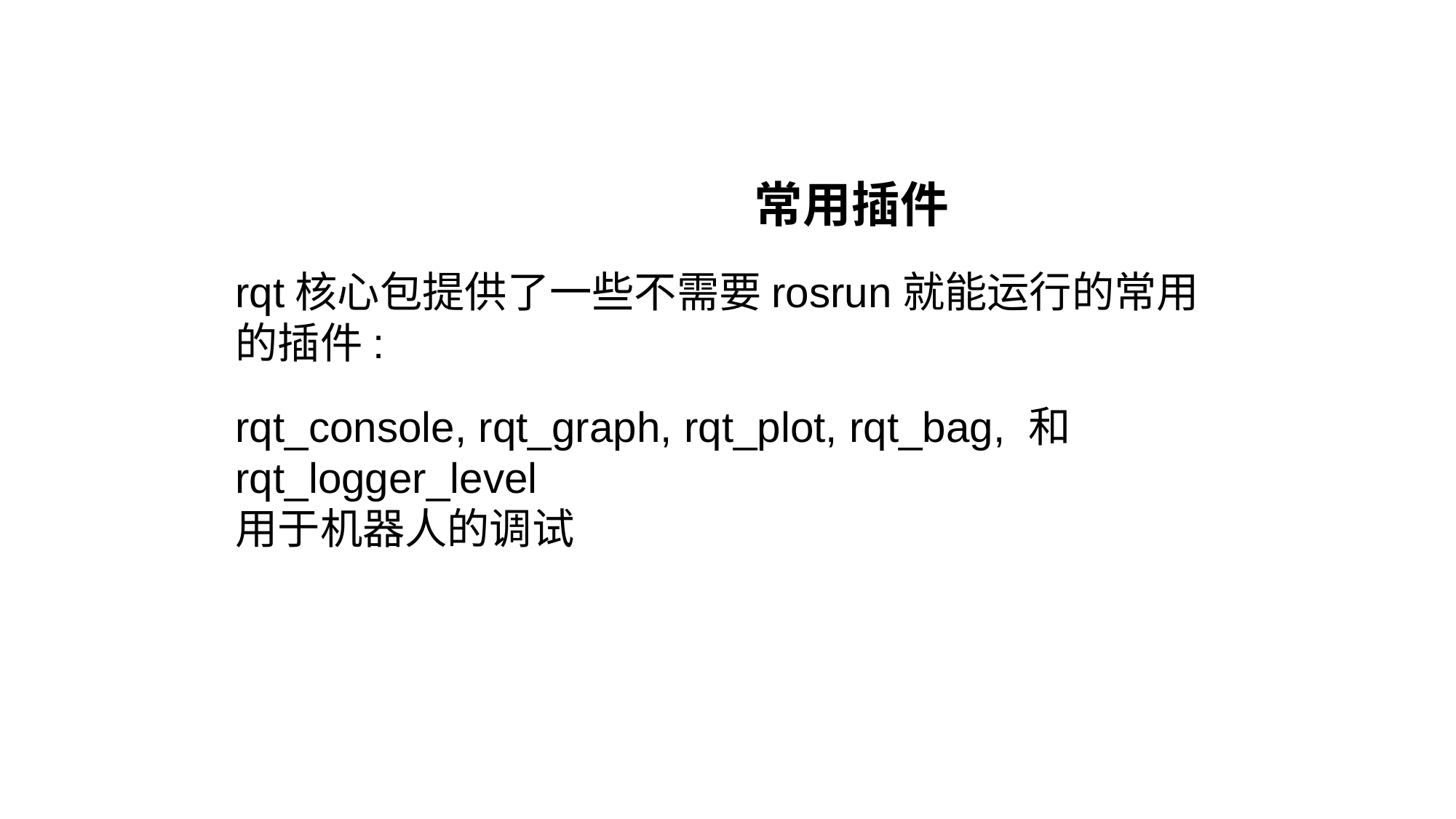

常用插件

rqt核心包提供了一些不需要rosrun就能运行的常用的插件:

rqt_console, rqt_graph, rqt_plot, rqt_bag, 和 rqt_logger_level
用于机器人的调试